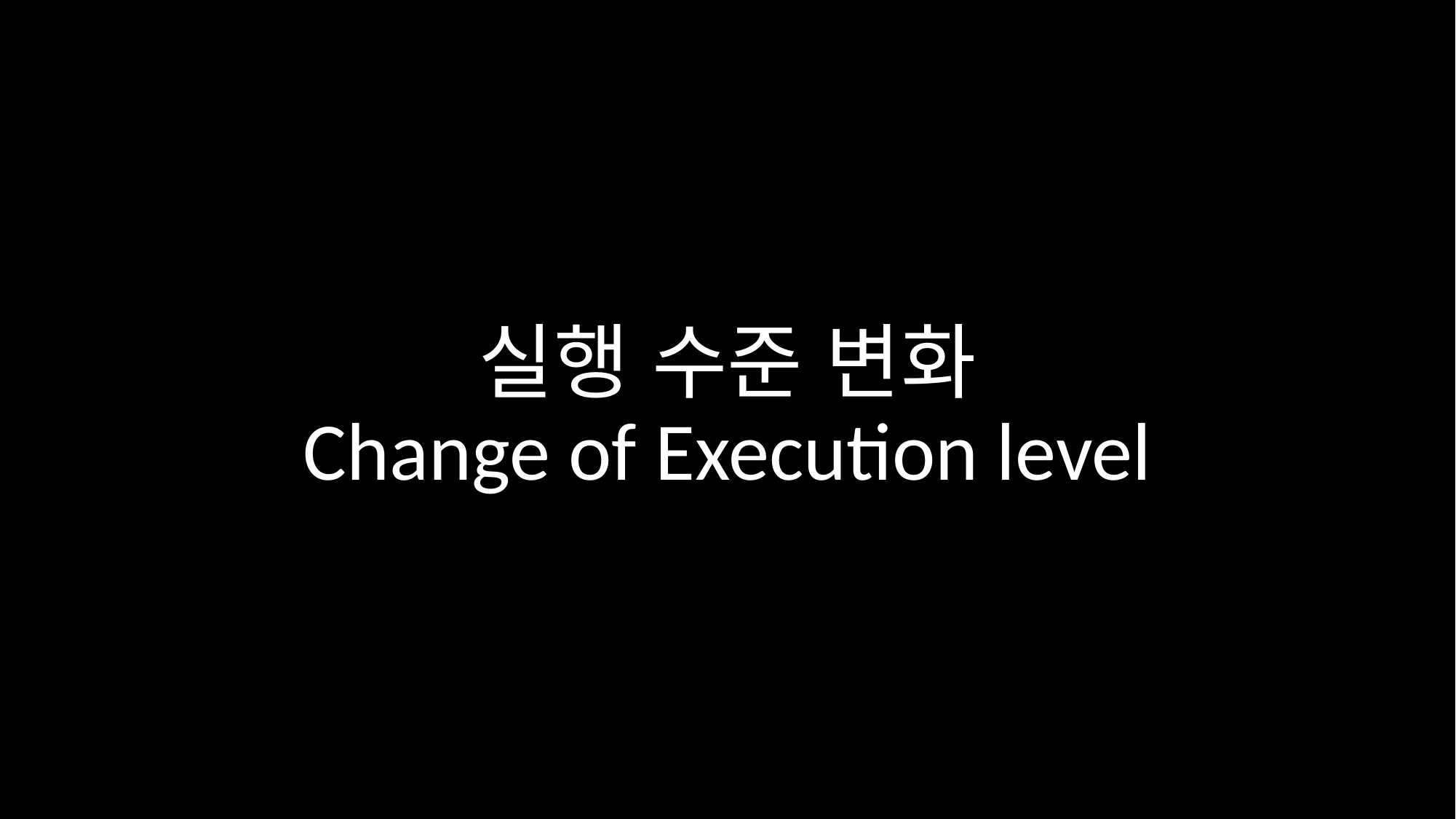

# 실행 수준 변화 Change of Execution level